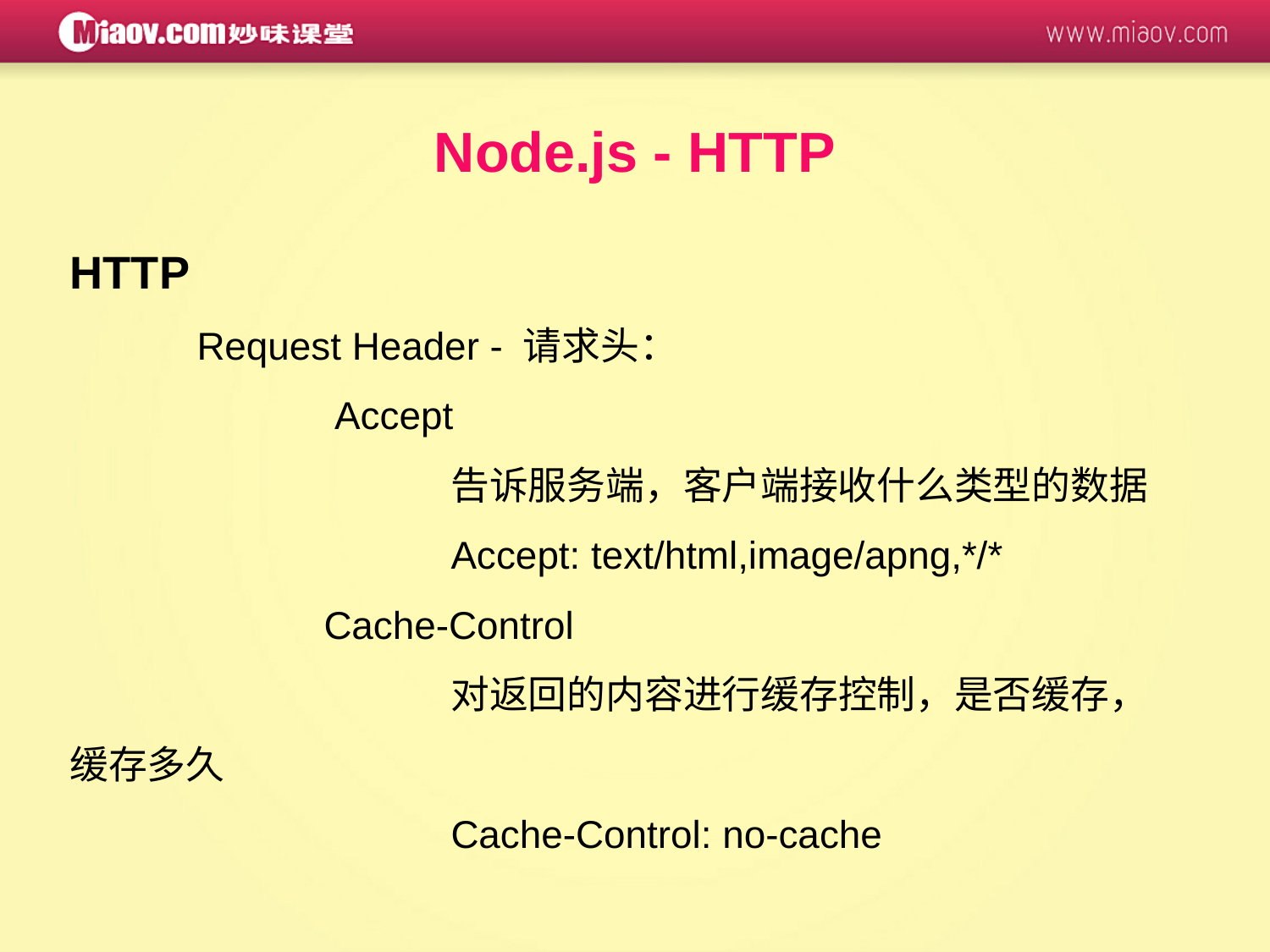

Node.js - HTTP
HTTP
	Request Header - 请求头：
		 Accept
			告诉服务端，客户端接收什么类型的数据
			Accept: text/html,image/apng,*/*
		Cache-Control
			对返回的内容进行缓存控制，是否缓存，缓存多久
			Cache-Control: no-cache